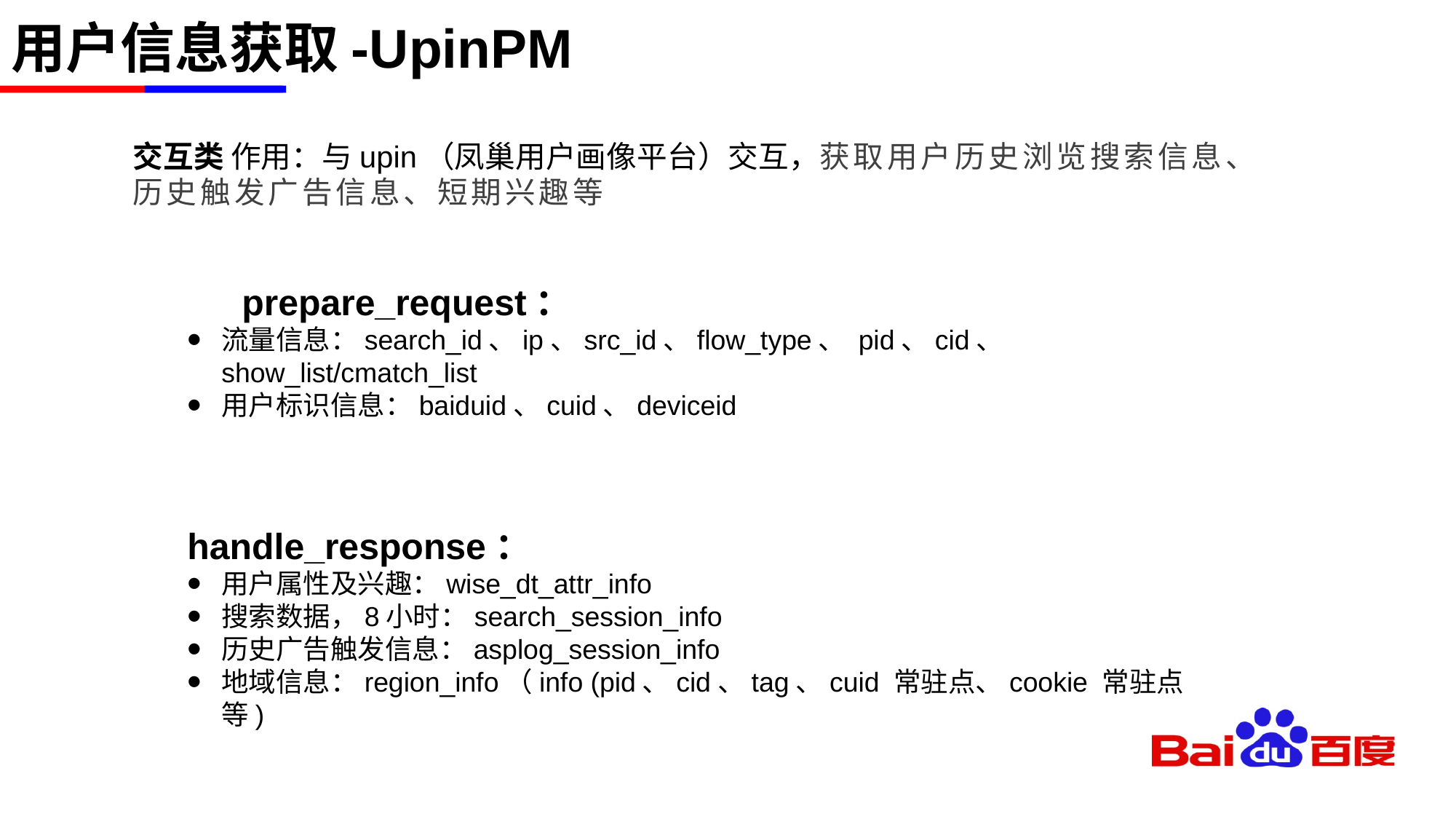

# 用户信息获取-UpinPM
交互类 作用：与upin（凤巢用户画像平台）交互，获取用户历史浏览搜索信息、历史触发广告信息、短期兴趣等

	prepare_request：
流量信息：search_id、ip、src_id、flow_type、 pid、cid、 show_list/cmatch_list
用户标识信息：baiduid、cuid、deviceid

handle_response：
用户属性及兴趣：wise_dt_attr_info
搜索数据，8小时：search_session_info
历史广告触发信息：asplog_session_info
地域信息：region_info（info (pid、cid、tag、cuid 常驻点、cookie 常驻点等)